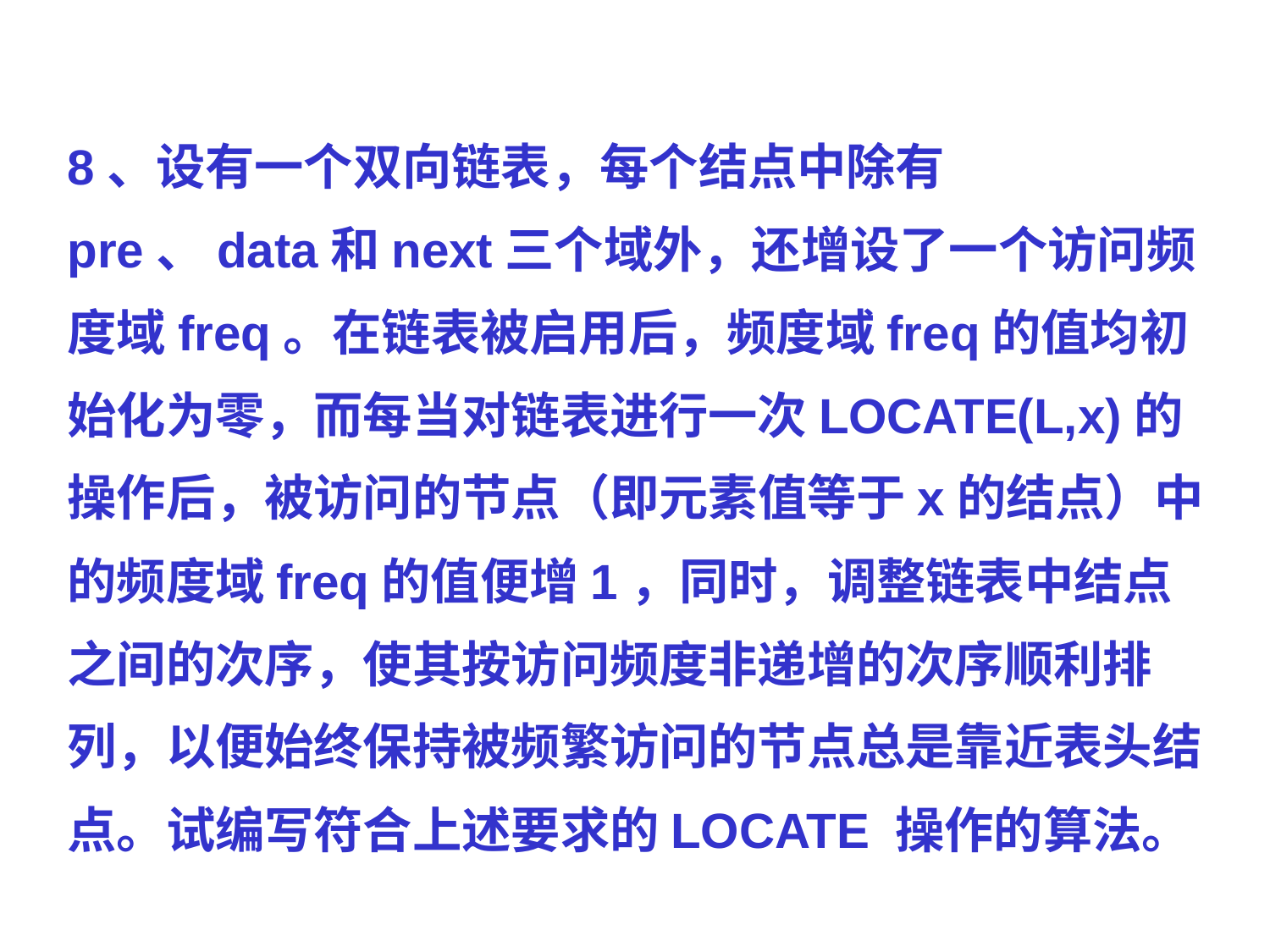

8、设有一个双向链表，每个结点中除有pre、data和next三个域外，还增设了一个访问频度域freq。在链表被启用后，频度域freq的值均初始化为零，而每当对链表进行一次LOCATE(L,x)的操作后，被访问的节点（即元素值等于x的结点）中的频度域freq的值便增1，同时，调整链表中结点之间的次序，使其按访问频度非递增的次序顺利排列，以便始终保持被频繁访问的节点总是靠近表头结点。试编写符合上述要求的LOCATE 操作的算法。